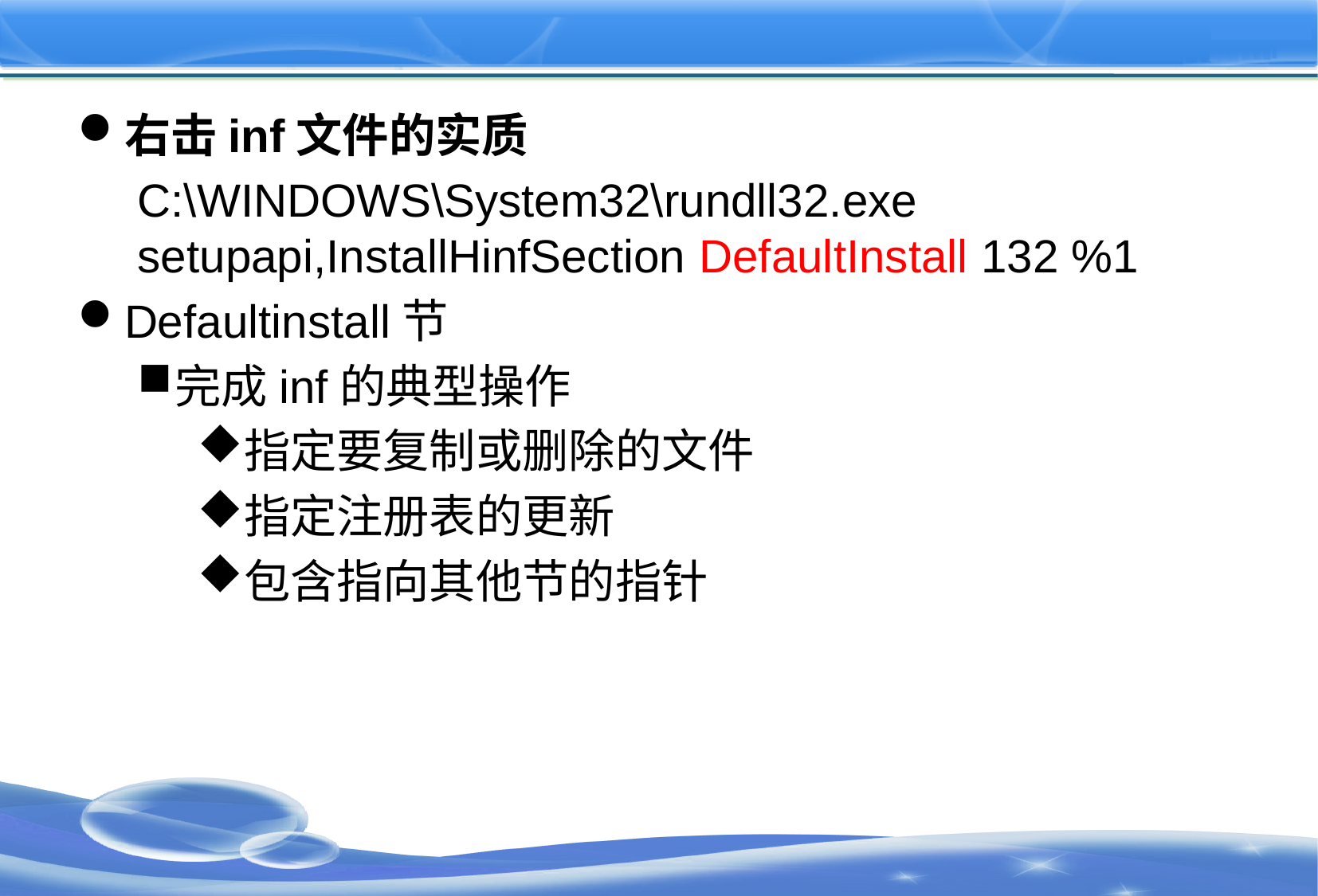

#
右击inf文件的实质
C:\WINDOWS\System32\rundll32.exe setupapi,InstallHinfSection DefaultInstall 132 %1
Defaultinstall节
完成inf的典型操作
指定要复制或删除的文件
指定注册表的更新
包含指向其他节的指针